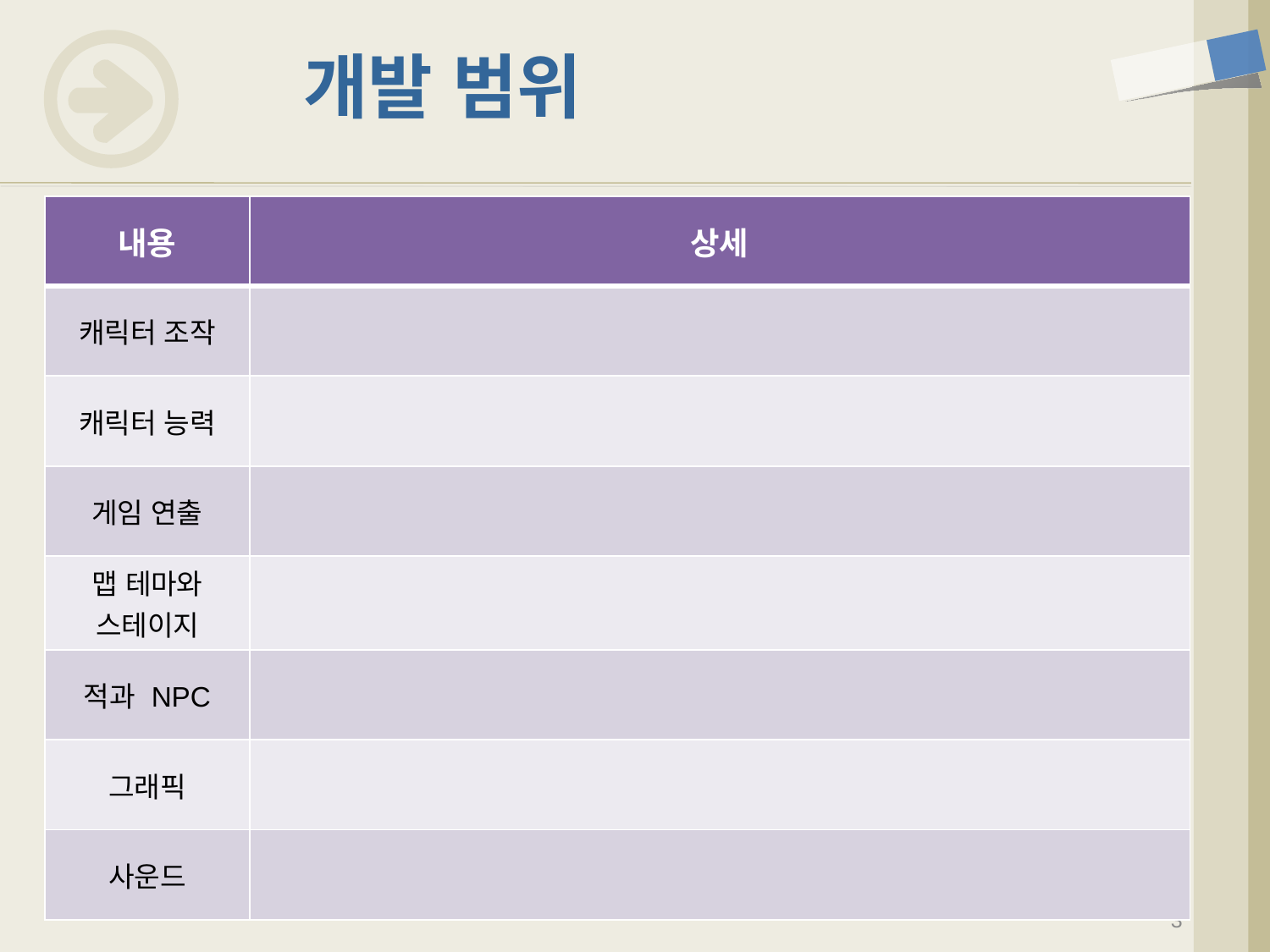

# 개발 범위
| 내용 | 상세 |
| --- | --- |
| 캐릭터 조작 |  |
| 캐릭터 능력 |  |
| 게임 연출 |  |
| 맵 테마와 스테이지 |  |
| 적과 NPC |  |
| 그래픽 |  |
| 사운드 |  |
3